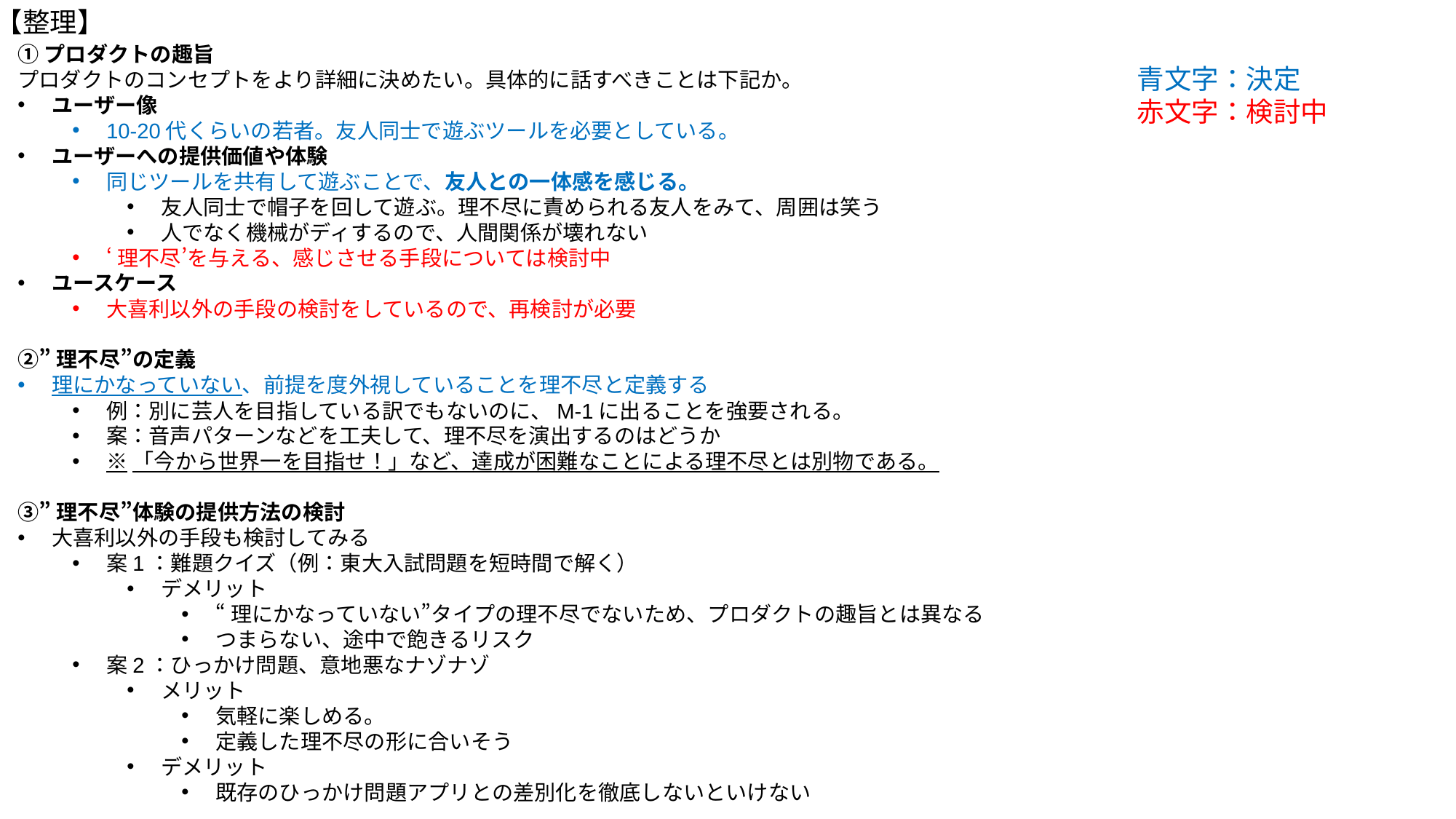

【整理】
①プロダクトの趣旨
プロダクトのコンセプトをより詳細に決めたい。具体的に話すべきことは下記か。
ユーザー像
10-20代くらいの若者。友人同士で遊ぶツールを必要としている。
ユーザーへの提供価値や体験
同じツールを共有して遊ぶことで、友人との一体感を感じる。
友人同士で帽子を回して遊ぶ。理不尽に責められる友人をみて、周囲は笑う
人でなく機械がディするので、人間関係が壊れない
‘理不尽’を与える、感じさせる手段については検討中
ユースケース
大喜利以外の手段の検討をしているので、再検討が必要

②”理不尽”の定義
理にかなっていない、前提を度外視していることを理不尽と定義する
例：別に芸人を目指している訳でもないのに、M-1に出ることを強要される。
案：音声パターンなどを工夫して、理不尽を演出するのはどうか
※「今から世界一を目指せ！」など、達成が困難なことによる理不尽とは別物である。

③”理不尽”体験の提供方法の検討
大喜利以外の手段も検討してみる
案1：難題クイズ（例：東大入試問題を短時間で解く）
デメリット
“理にかなっていない”タイプの理不尽でないため、プロダクトの趣旨とは異なる
つまらない、途中で飽きるリスク
案2：ひっかけ問題、意地悪なナゾナゾ
メリット
気軽に楽しめる。
定義した理不尽の形に合いそう
デメリット
既存のひっかけ問題アプリとの差別化を徹底しないといけない
青文字：決定
赤文字：検討中